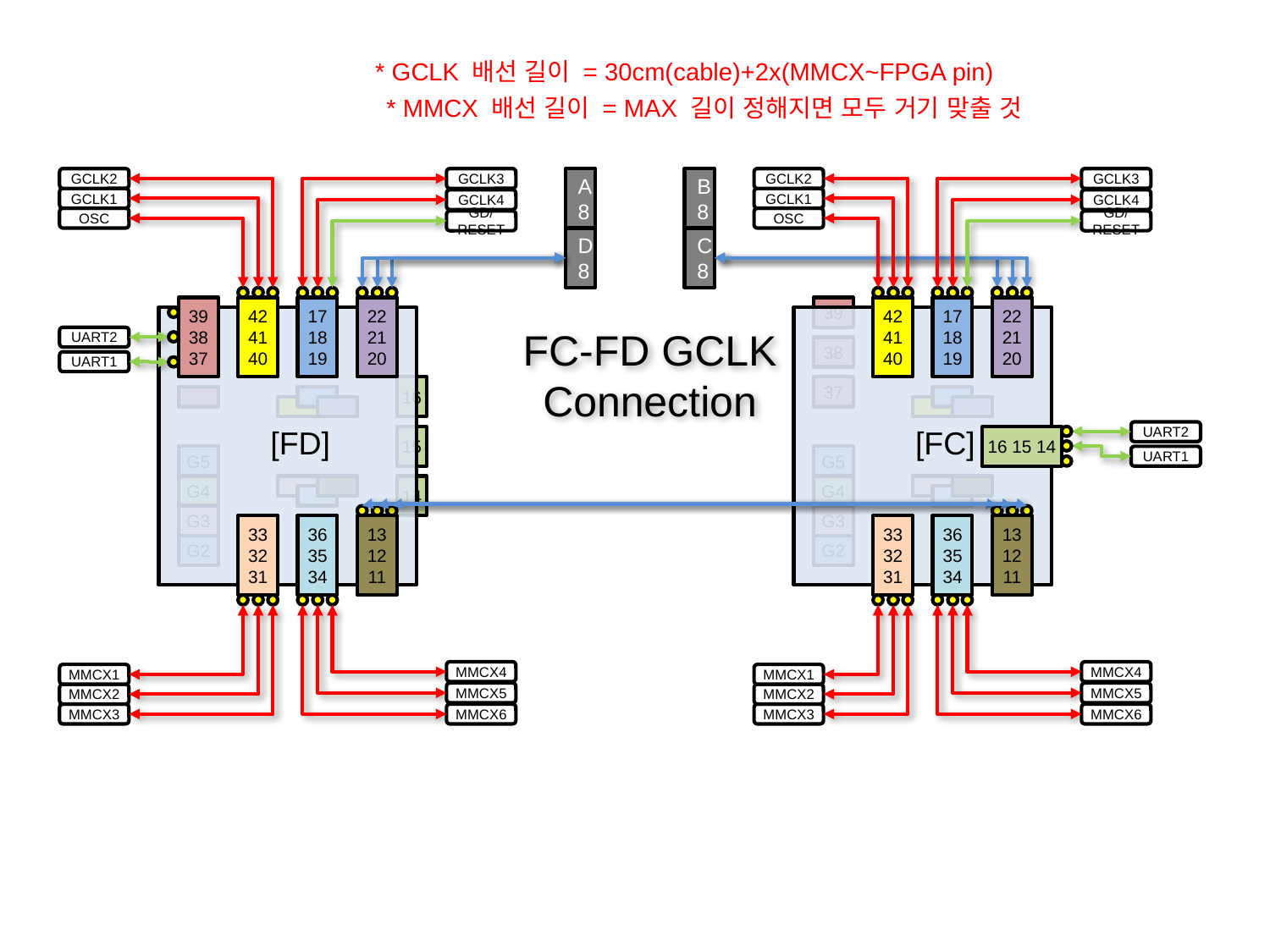

* GCLK 배선 길이 = 30cm(cable)+2x(MMCX~FPGA pin)
* MMCX 배선 길이 = MAX 길이 정해지면 모두 거기 맞출 것
GCLK2
GCLK3
A8
B8
GCLK2
GCLK3
GCLK1
GCLK1
GCLK4
GCLK4
OSC
OSC
GD/RESET
GD/RESET
D8
C8

39 38
37
42 41 40
17 18 19
22 21 20
39
42 41 40
17 18 19
22 21 20

FC-FD GCLK
Connection
UART2

38
UART1

16
37

[FD]
[FC]
UART2
15
16 15 14

G5
G5
UART1

G4

14
G4

G3

G3

33 32 31
36 35 34
13 12 11
33 32 31
36 35 34
13 12 11
G2
G2

MMCX4
MMCX4
MMCX1
MMCX1
MMCX5
MMCX5
MMCX2
MMCX2
MMCX3
MMCX6
MMCX3
MMCX6